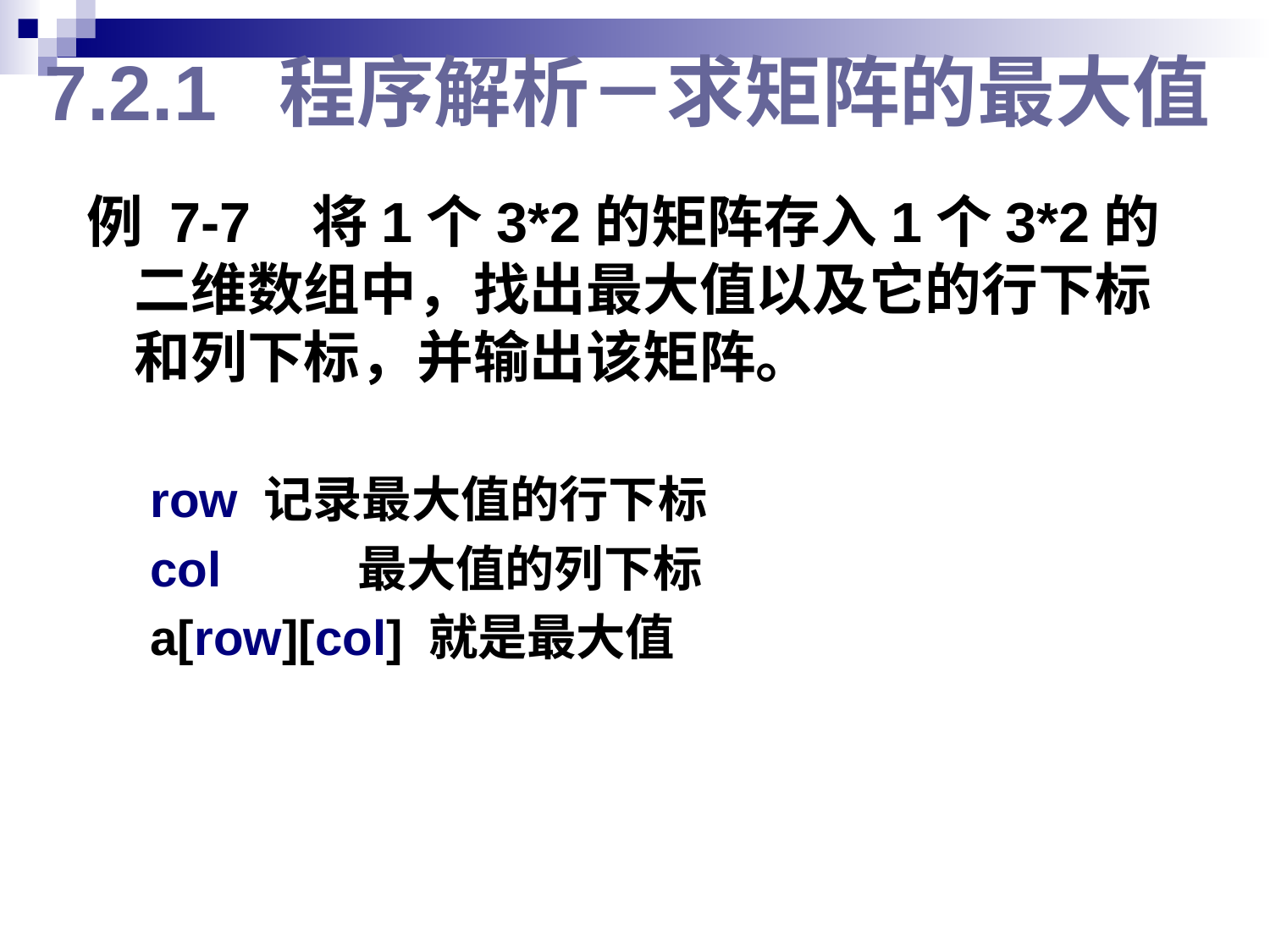

# 7.2.1  程序解析－求矩阵的最大值
例 7-7   将1个3*2的矩阵存入1个3*2的二维数组中，找出最大值以及它的行下标和列下标，并输出该矩阵。

row 记录最大值的行下标
col         最大值的列下标
a[row][col] 就是最大值